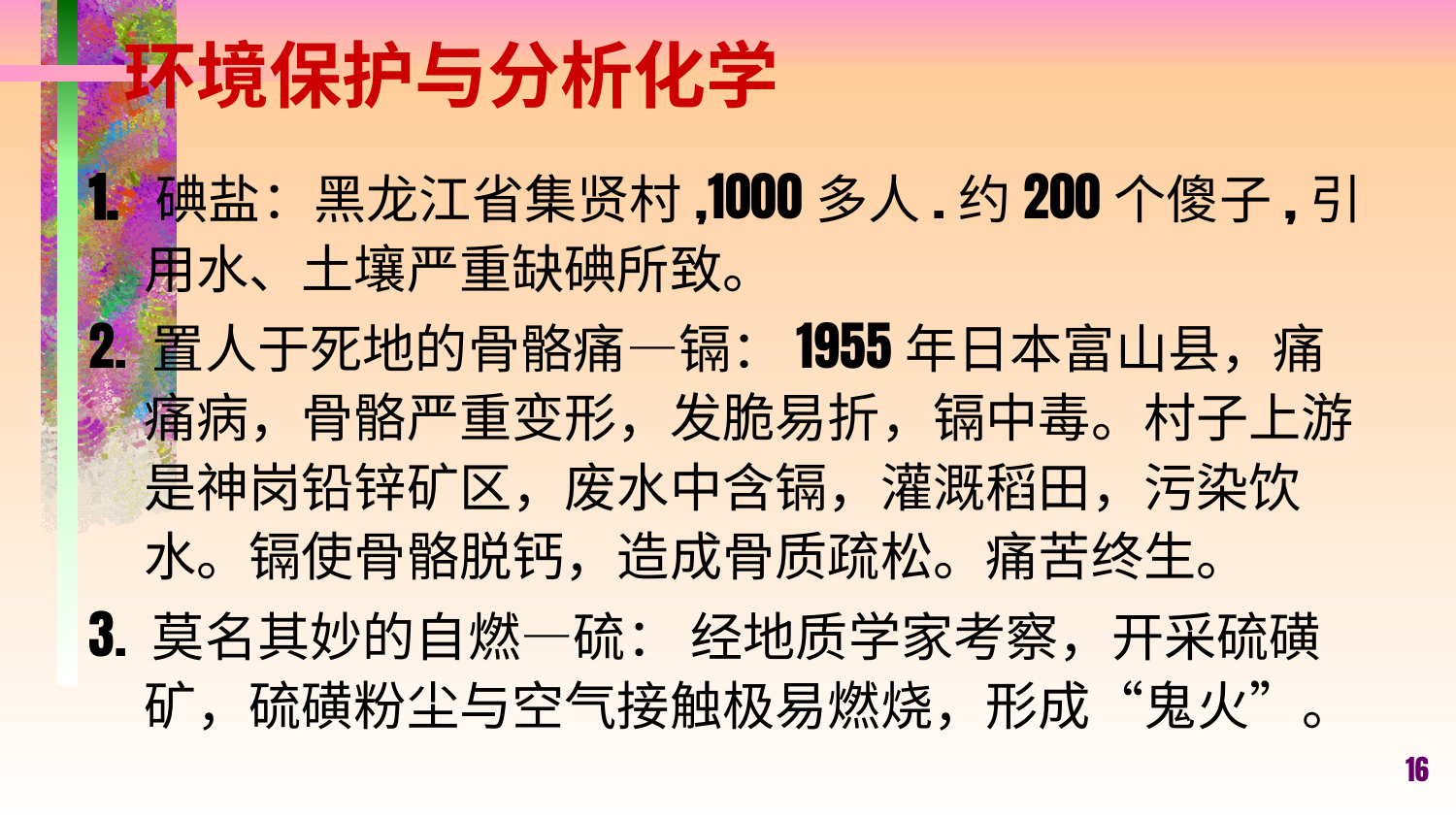

# 环境保护与分析化学
1.  碘盐：黑龙江省集贤村,1000多人.约200个傻子,引用水、土壤严重缺碘所致。
2. 置人于死地的骨骼痛—镉：1955年日本富山县，痛痛病，骨骼严重变形，发脆易折，镉中毒。村子上游是神岗铅锌矿区，废水中含镉，灌溉稻田，污染饮水。镉使骨骼脱钙，造成骨质疏松。痛苦终生。
3. 莫名其妙的自燃—硫： 经地质学家考察，开采硫磺矿，硫磺粉尘与空气接触极易燃烧，形成“鬼火”。
16